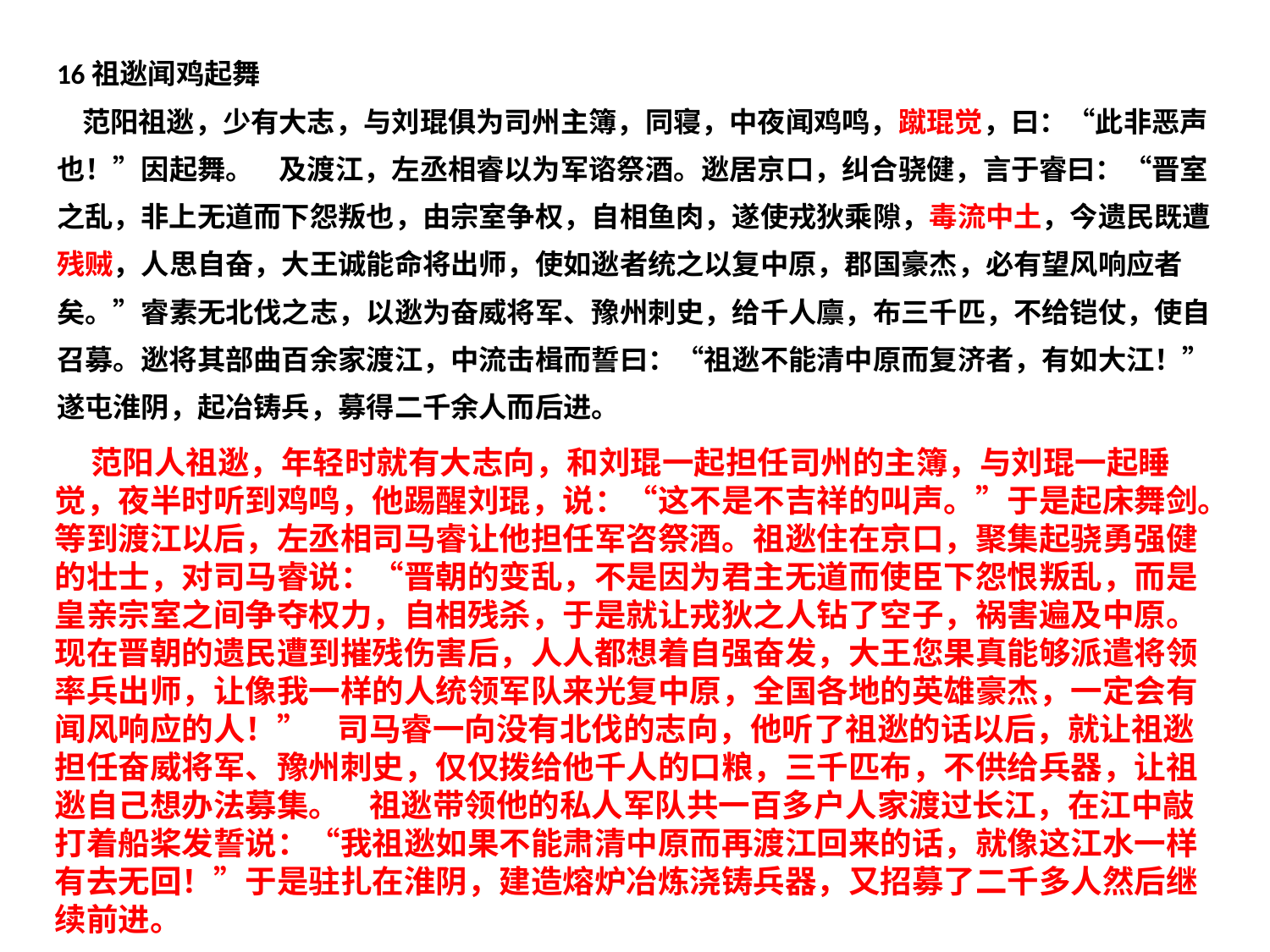

16祖逖闻鸡起舞
    范阳祖逖，少有大志，与刘琨俱为司州主簿，同寝，中夜闻鸡鸣，蹴琨觉，曰：“此非恶声也！”因起舞。    及渡江，左丞相睿以为军谘祭酒。逖居京口，纠合骁健，言于睿曰：“晋室之乱，非上无道而下怨叛也，由宗室争权，自相鱼肉，遂使戎狄乘隙，毒流中土，今遗民既遭残贼，人思自奋，大王诚能命将出师，使如逖者统之以复中原，郡国豪杰，必有望风响应者矣。”睿素无北伐之志，以逖为奋威将军、豫州刺史，给千人廪，布三千匹，不给铠仗，使自召募。逖将其部曲百余家渡江，中流击楫而誓曰：“祖逖不能清中原而复济者，有如大江！”遂屯淮阴，起冶铸兵，募得二千余人而后进。
    范阳人祖逖，年轻时就有大志向，和刘琨一起担任司州的主簿，与刘琨一起睡觉，夜半时听到鸡鸣，他踢醒刘琨，说：“这不是不吉祥的叫声。”于是起床舞剑。等到渡江以后，左丞相司马睿让他担任军咨祭酒。祖逖住在京口，聚集起骁勇强健的壮士，对司马睿说：“晋朝的变乱，不是因为君主无道而使臣下怨恨叛乱，而是皇亲宗室之间争夺权力，自相残杀，于是就让戎狄之人钻了空子，祸害遍及中原。现在晋朝的遗民遭到摧残伤害后，人人都想着自强奋发，大王您果真能够派遣将领率兵出师，让像我一样的人统领军队来光复中原，全国各地的英雄豪杰，一定会有闻风响应的人！”    司马睿一向没有北伐的志向，他听了祖逖的话以后，就让祖逖担任奋威将军、豫州刺史，仅仅拨给他千人的口粮，三千匹布，不供给兵器，让祖逖自己想办法募集。    祖逖带领他的私人军队共一百多户人家渡过长江，在江中敲打着船桨发誓说：“我祖逖如果不能肃清中原而再渡江回来的话，就像这江水一样有去无回！”于是驻扎在淮阴，建造熔炉冶炼浇铸兵器，又招募了二千多人然后继续前进。